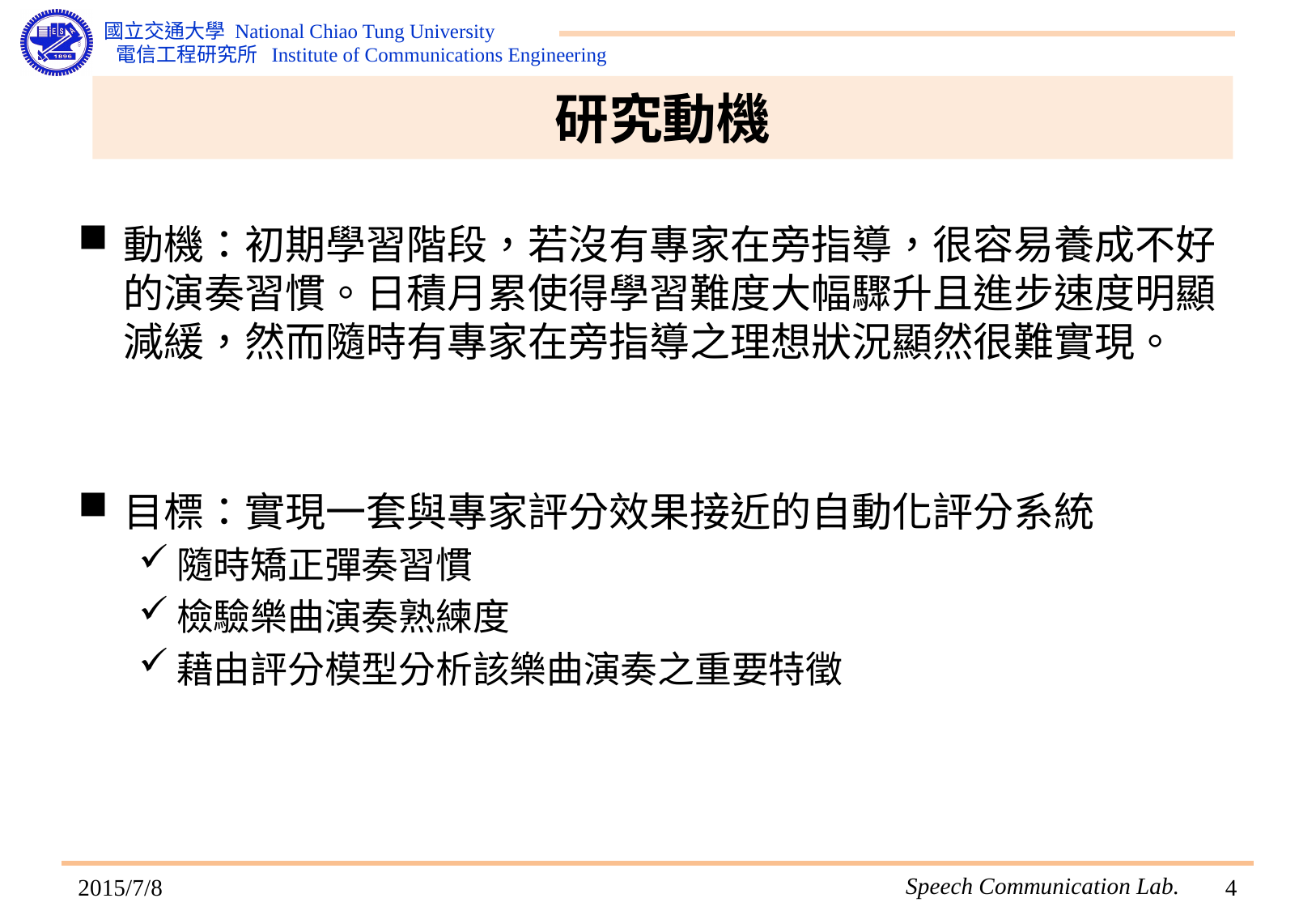

# 研究動機
動機：初期學習階段，若沒有專家在旁指導，很容易養成不好的演奏習慣。日積月累使得學習難度大幅驟升且進步速度明顯減緩，然而隨時有專家在旁指導之理想狀況顯然很難實現。

目標：實現一套與專家評分效果接近的自動化評分系統
隨時矯正彈奏習慣
檢驗樂曲演奏熟練度
藉由評分模型分析該樂曲演奏之重要特徵

2015/7/8
4